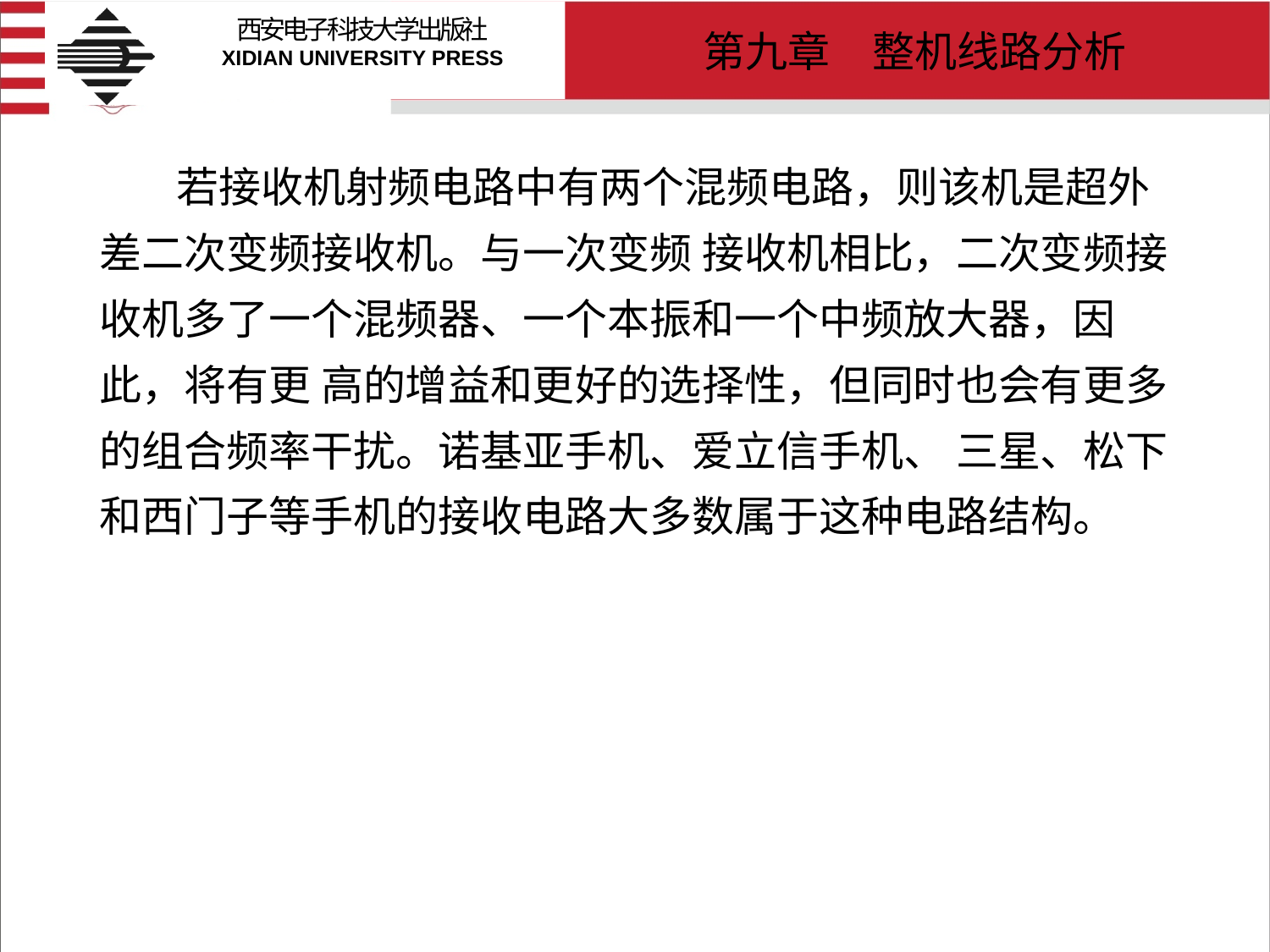

# 若接收机射频电路中有两个混频电路，则该机是超外差二次变频接收机。与一次变频 接收机相比，二次变频接收机多了一个混频器、一个本振和一个中频放大器，因此，将有更 高的增益和更好的选择性，但同时也会有更多的组合频率干扰。诺基亚手机、爱立信手机、 三星、松下和西门子等手机的接收电路大多数属于这种电路结构。